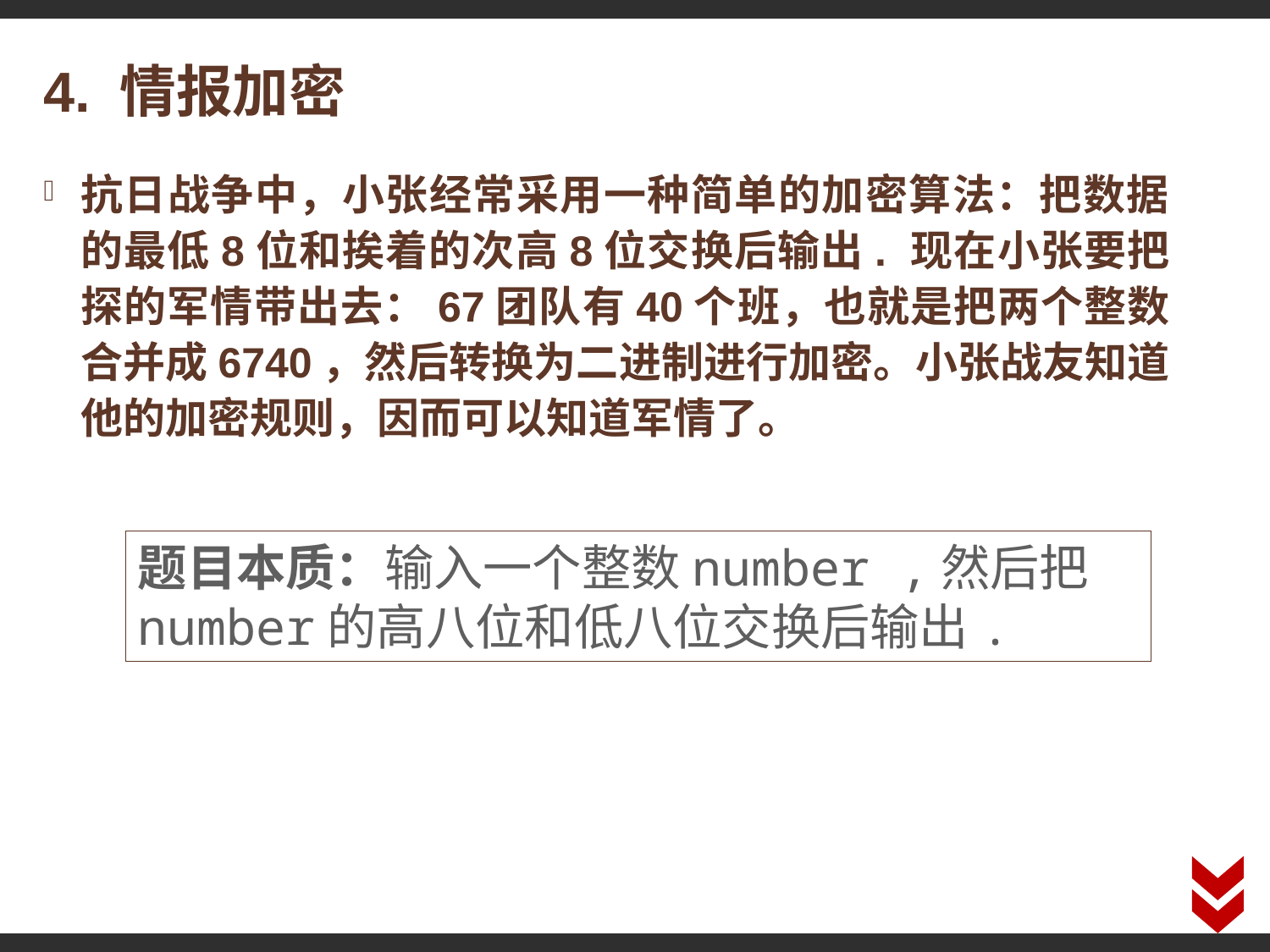

# 4. 情报加密
抗日战争中，小张经常采用一种简单的加密算法：把数据的最低8位和挨着的次高8位交换后输出. 现在小张要把探的军情带出去：67团队有40个班，也就是把两个整数合并成6740，然后转换为二进制进行加密。小张战友知道他的加密规则，因而可以知道军情了。

题目本质：输入一个整数number ,然后把number的高八位和低八位交换后输出.